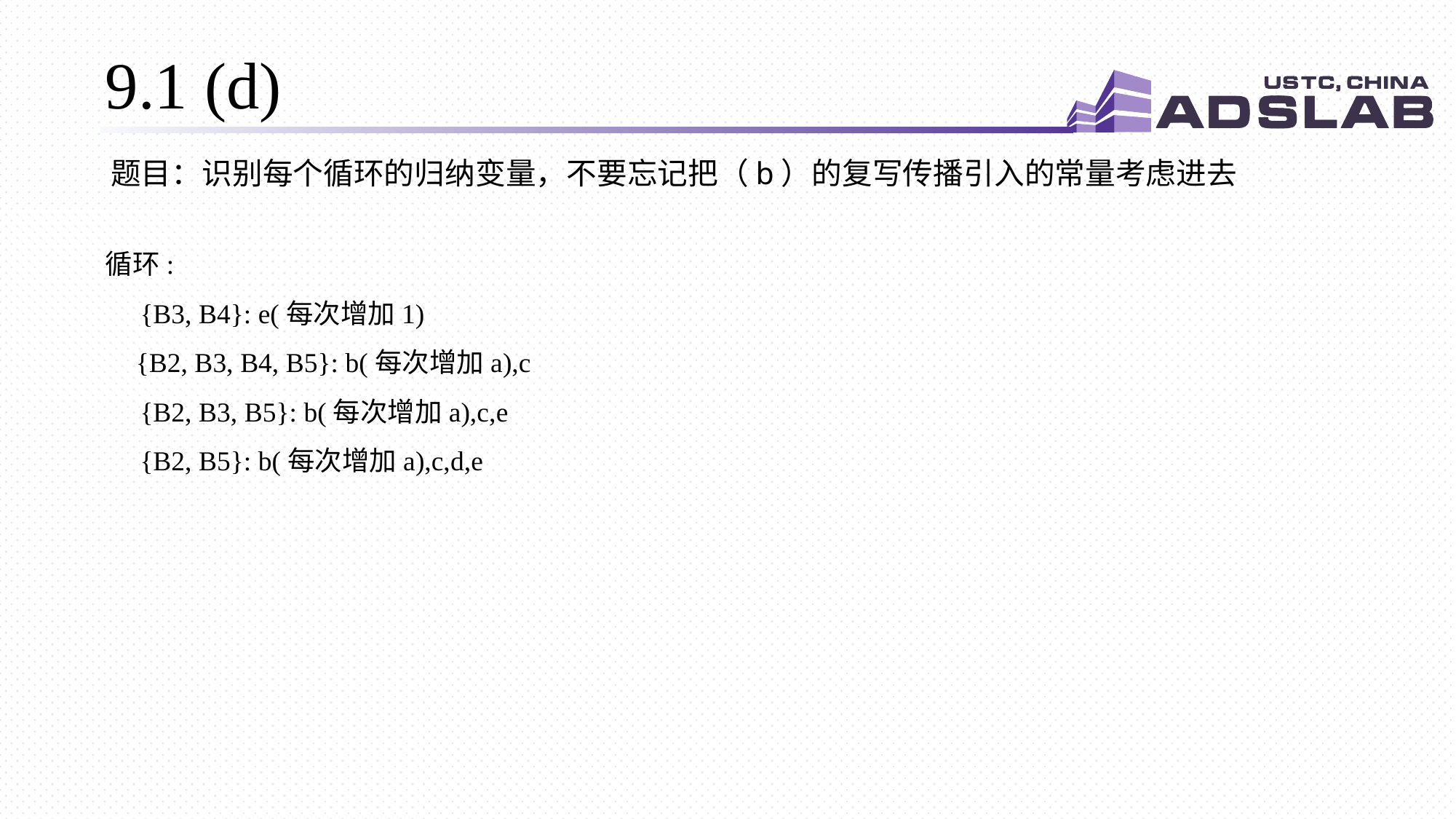

# 9.1 (d)
题目：识别每个循环的归纳变量，不要忘记把（b）的复写传播引入的常量考虑进去
循环:
     {B3, B4}: e(每次增加1)
    {B2, B3, B4, B5}: b(每次增加a),c
     {B2, B3, B5}: b(每次增加a),c,e
     {B2, B5}: b(每次增加a),c,d,e